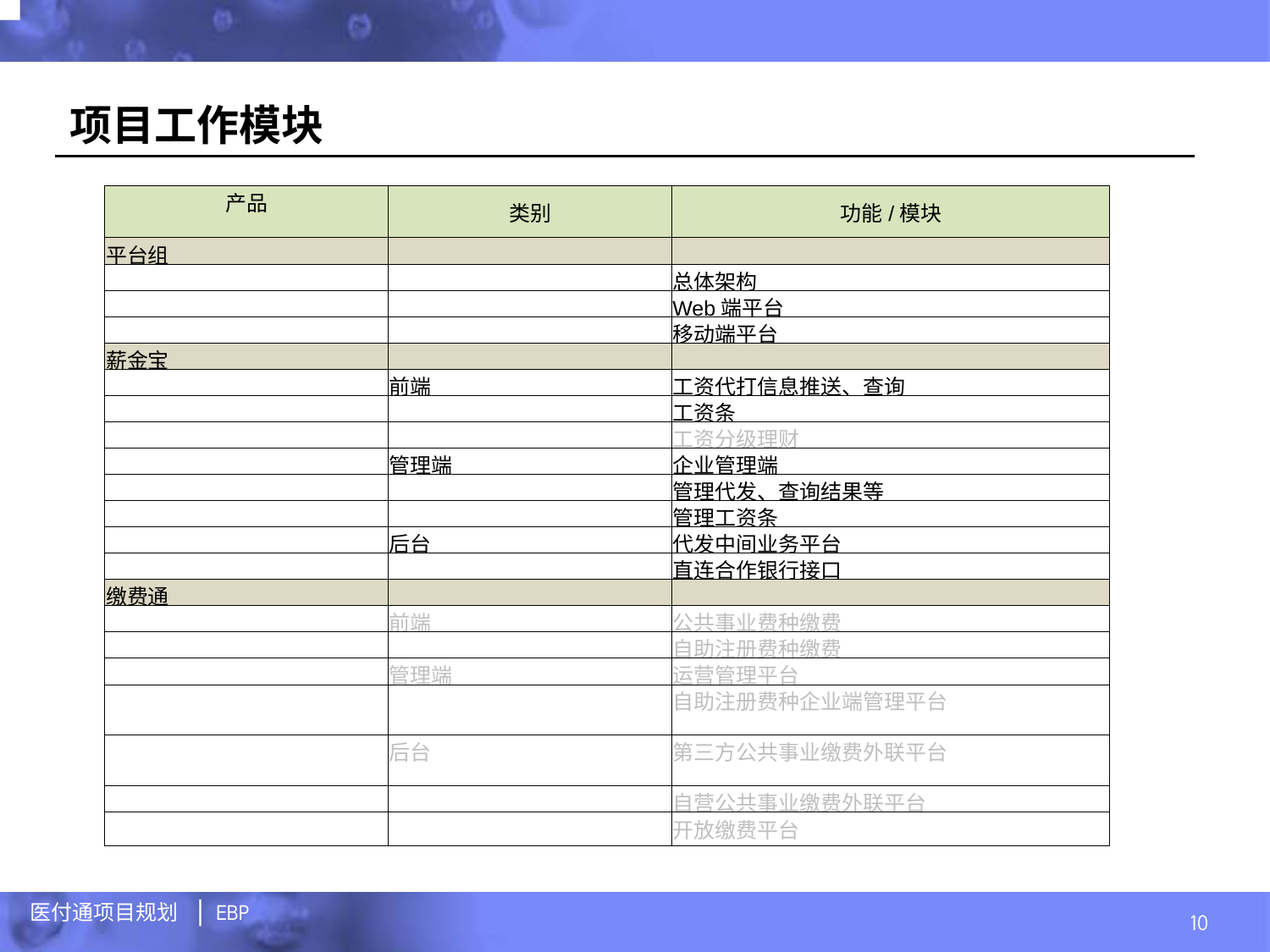

项目工作模块
| 产品 | 类别 | 功能/模块 |
| --- | --- | --- |
| 平台组 |  |  |
|  |  | 总体架构 |
|  |  | Web端平台 |
|  |  | 移动端平台 |
| 薪金宝 |  |  |
|  | 前端 | 工资代打信息推送、查询 |
|  |  | 工资条 |
|  |  | 工资分级理财 |
|  | 管理端 | 企业管理端 |
|  |  | 管理代发、查询结果等 |
|  |  | 管理工资条 |
|  | 后台 | 代发中间业务平台 |
|  |  | 直连合作银行接口 |
| 缴费通 |  |  |
|  | 前端 | 公共事业费种缴费 |
|  |  | 自助注册费种缴费 |
|  | 管理端 | 运营管理平台 |
|  |  | 自助注册费种企业端管理平台 |
|  | 后台 | 第三方公共事业缴费外联平台 |
|  |  | 自营公共事业缴费外联平台 |
|  |  | 开放缴费平台 |
10